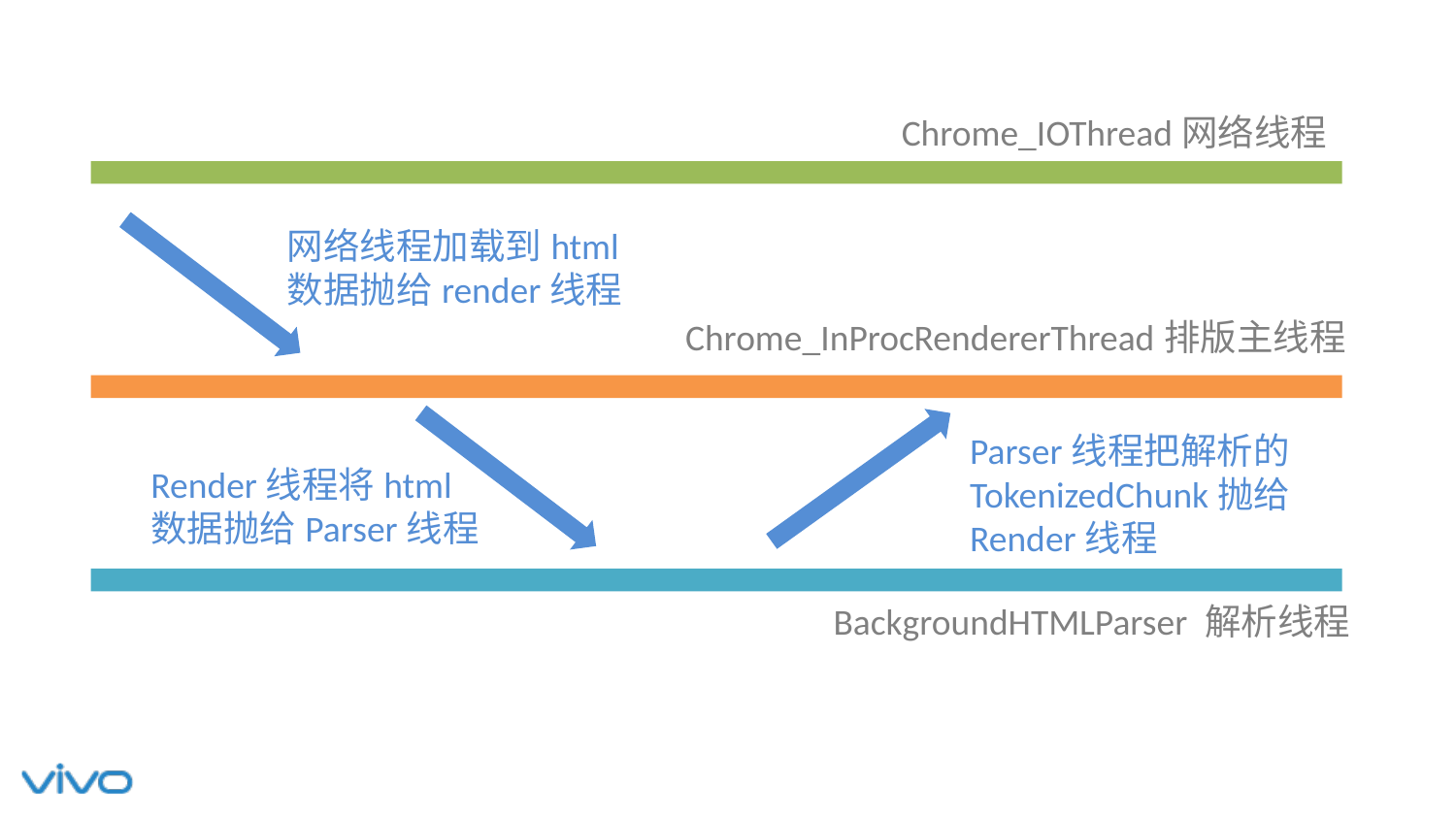

Chrome_IOThread网络线程

网络线程加载到html数据抛给render线程

Chrome_InProcRendererThread排版主线程

Parser线程把解析的TokenizedChunk抛给Render线程
Render线程将html数据抛给Parser线程

BackgroundHTMLParser 解析线程